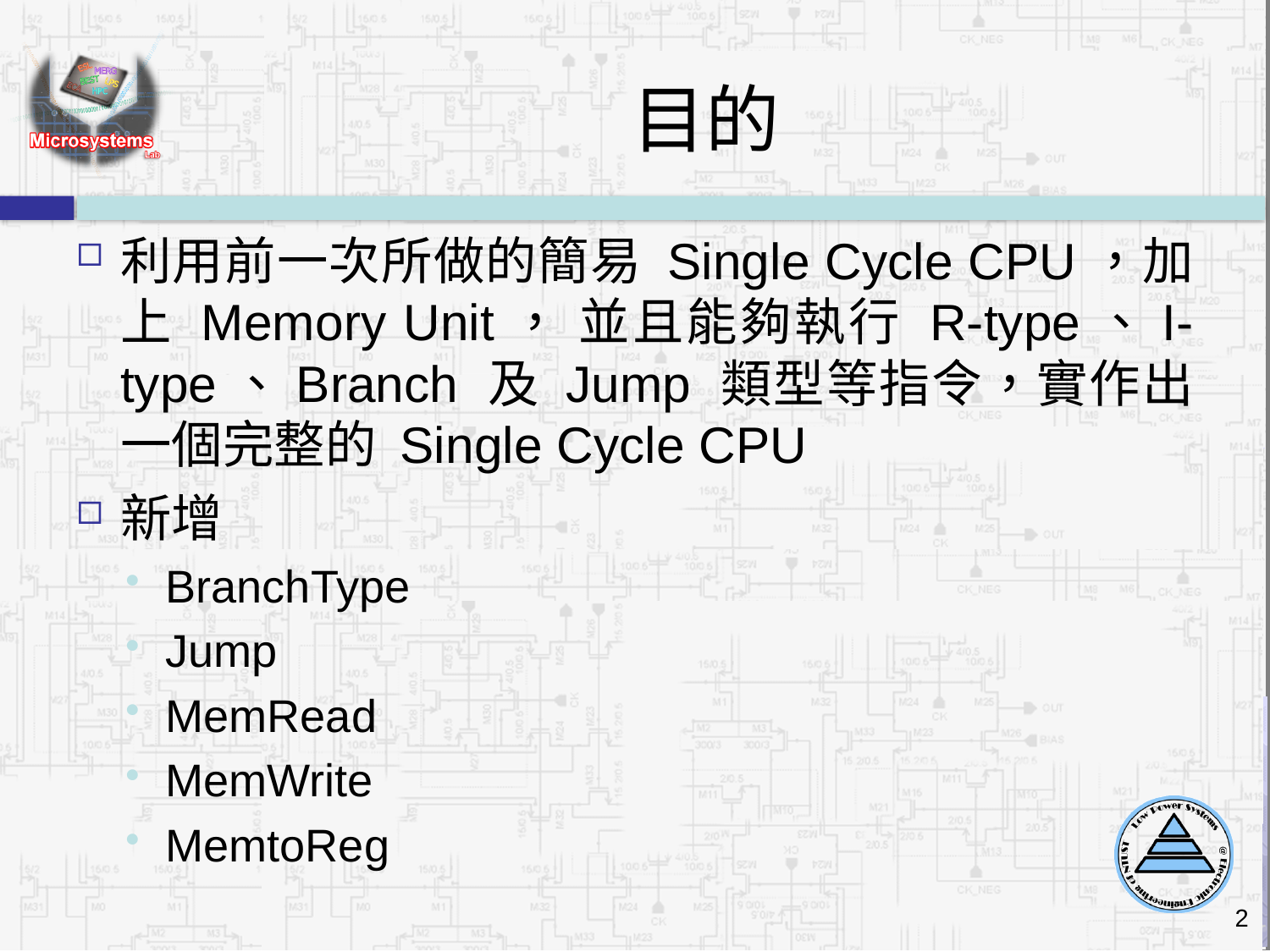

# 目的
利用前一次所做的簡易 Single Cycle CPU，加上 Memory Unit， 並且能夠執行 R-type、I-type、Branch 及 Jump 類型等指令，實作出 一個完整的 Single Cycle CPU
新增
BranchType
Jump
MemRead
MemWrite
MemtoReg
2